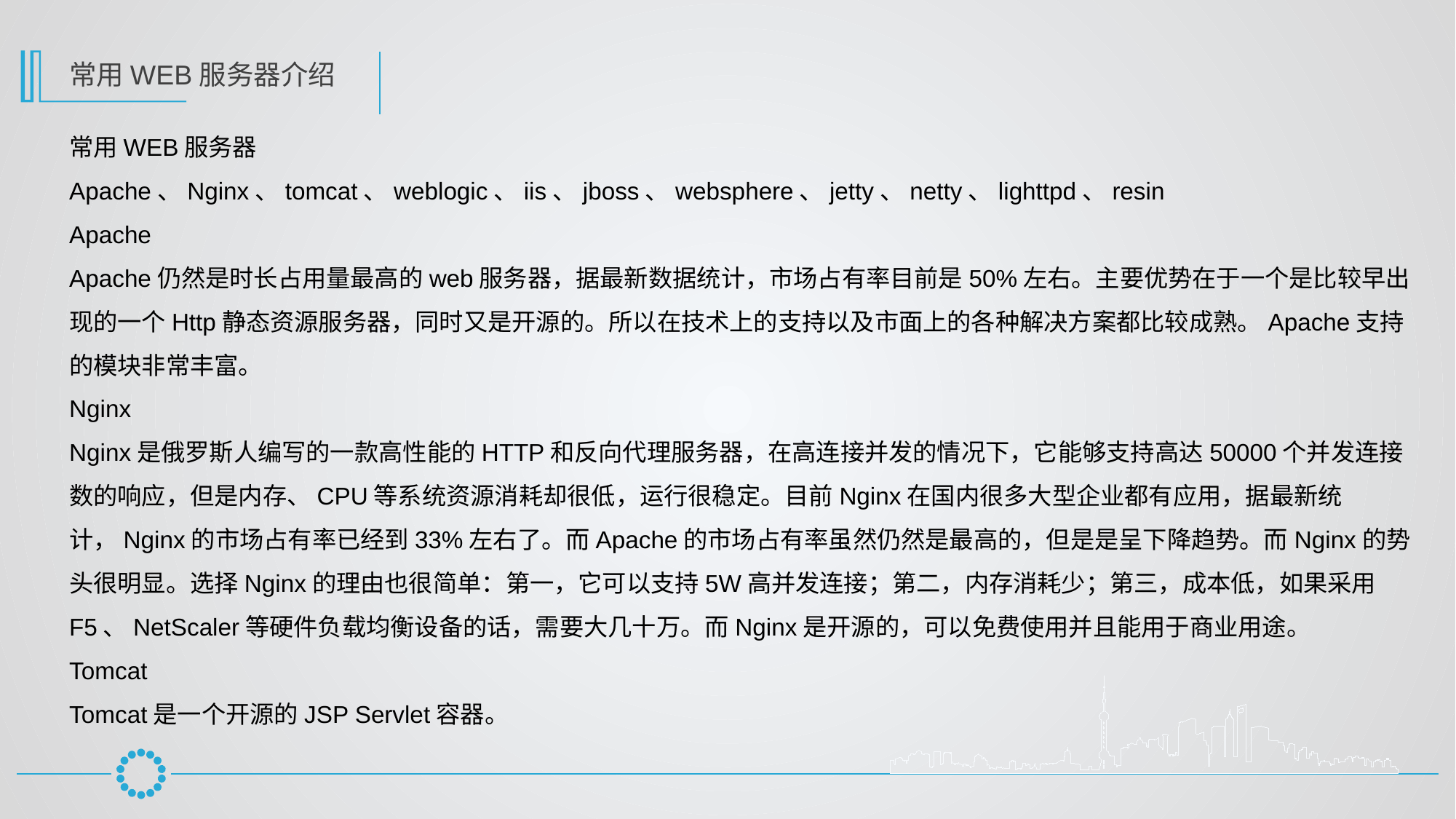

常用WEB服务器介绍
常用WEB服务器
Apache、Nginx、tomcat、weblogic、iis、jboss、websphere、jetty、netty、lighttpd、resin
Apache
Apache仍然是时长占用量最高的web服务器，据最新数据统计，市场占有率目前是50%左右。主要优势在于一个是比较早出现的一个Http静态资源服务器，同时又是开源的。所以在技术上的支持以及市面上的各种解决方案都比较成熟。Apache支持的模块非常丰富。
Nginx
Nginx是俄罗斯人编写的一款高性能的HTTP和反向代理服务器，在高连接并发的情况下，它能够支持高达50000个并发连接数的响应，但是内存、CPU等系统资源消耗却很低，运行很稳定。目前Nginx在国内很多大型企业都有应用，据最新统计，Nginx的市场占有率已经到33%左右了。而Apache的市场占有率虽然仍然是最高的，但是是呈下降趋势。而Nginx的势头很明显。选择Nginx的理由也很简单：第一，它可以支持5W高并发连接；第二，内存消耗少；第三，成本低，如果采用F5、NetScaler等硬件负载均衡设备的话，需要大几十万。而Nginx是开源的，可以免费使用并且能用于商业用途。
Tomcat
Tomcat是一个开源的JSP Servlet容器。
5